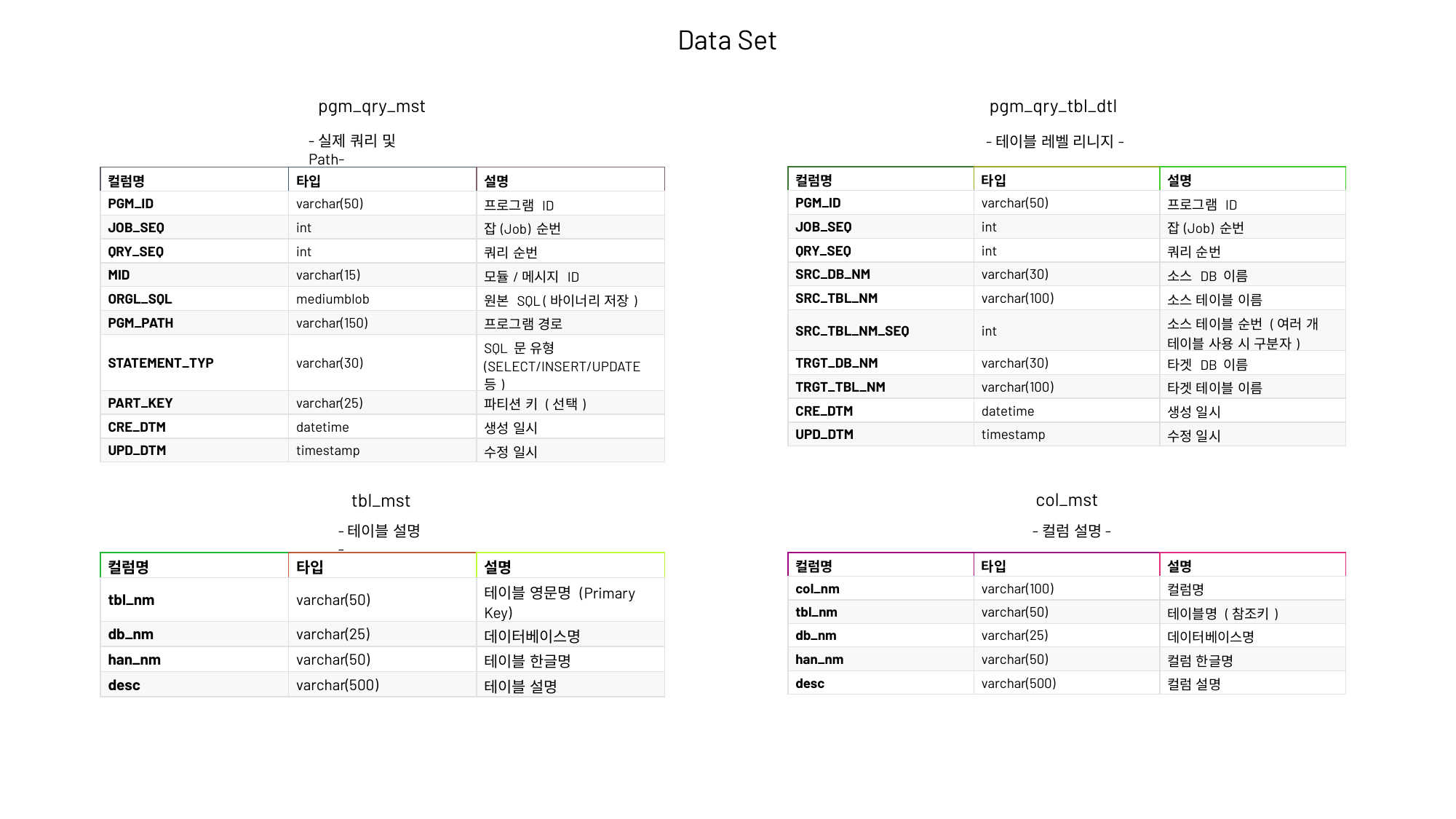

Data Set
pgm_qry_tbl_dtl
pgm_qry_mst
-실제 쿼리 및 Path-
-테이블 레벨 리니지-
| 컬럼명 | 타입 | 설명 |
| --- | --- | --- |
| PGM\_ID | varchar(50) | 프로그램 ID |
| JOB\_SEQ | int | 잡(Job) 순번 |
| QRY\_SEQ | int | 쿼리 순번 |
| SRC\_DB\_NM | varchar(30) | 소스 DB 이름 |
| SRC\_TBL\_NM | varchar(100) | 소스 테이블 이름 |
| SRC\_TBL\_NM\_SEQ | int | 소스 테이블 순번 (여러 개 테이블 사용 시 구분자) |
| TRGT\_DB\_NM | varchar(30) | 타겟 DB 이름 |
| TRGT\_TBL\_NM | varchar(100) | 타겟 테이블 이름 |
| CRE\_DTM | datetime | 생성 일시 |
| UPD\_DTM | timestamp | 수정 일시 |
| 컬럼명 | 타입 | 설명 |
| --- | --- | --- |
| PGM\_ID | varchar(50) | 프로그램 ID |
| JOB\_SEQ | int | 잡(Job) 순번 |
| QRY\_SEQ | int | 쿼리 순번 |
| MID | varchar(15) | 모듈/메시지 ID |
| ORGL\_SQL | mediumblob | 원본 SQL (바이너리 저장) |
| PGM\_PATH | varchar(150) | 프로그램 경로 |
| STATEMENT\_TYP | varchar(30) | SQL 문 유형 (SELECT/INSERT/UPDATE 등) |
| PART\_KEY | varchar(25) | 파티션 키 (선택) |
| CRE\_DTM | datetime | 생성 일시 |
| UPD\_DTM | timestamp | 수정 일시 |
col_mst
tbl_mst
-컬럼 설명-
-테이블 설명-
| 컬럼명 | 타입 | 설명 |
| --- | --- | --- |
| tbl\_nm | varchar(50) | 테이블 영문명 (Primary Key) |
| db\_nm | varchar(25) | 데이터베이스명 |
| han\_nm | varchar(50) | 테이블 한글명 |
| desc | varchar(500) | 테이블 설명 |
| 컬럼명 | 타입 | 설명 |
| --- | --- | --- |
| col\_nm | varchar(100) | 컬럼명 |
| tbl\_nm | varchar(50) | 테이블명 (참조키) |
| db\_nm | varchar(25) | 데이터베이스명 |
| han\_nm | varchar(50) | 컬럼 한글명 |
| desc | varchar(500) | 컬럼 설명 |